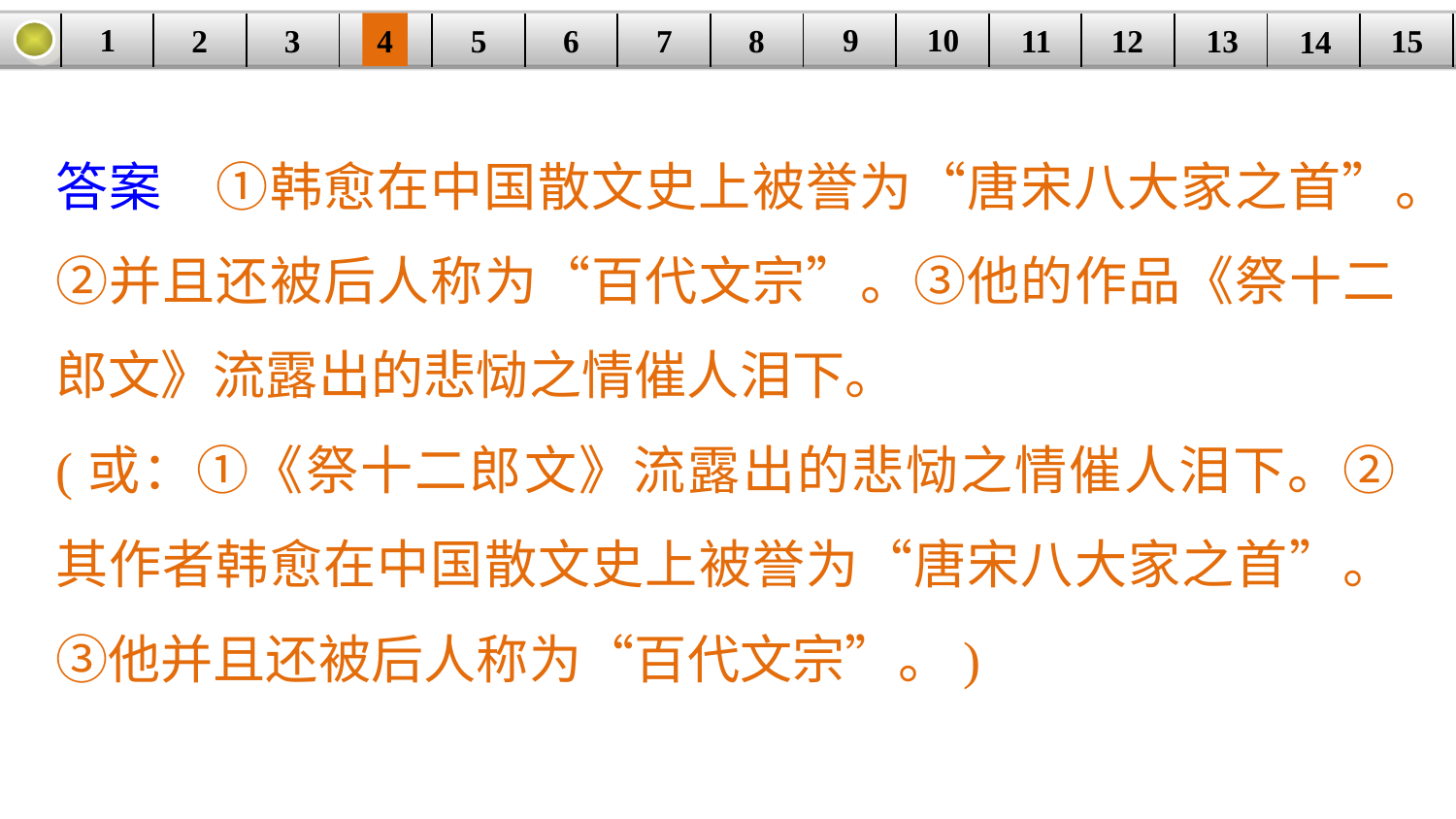

9
10
1
3
4
5
6
8
11
2
12
15
|  |  |  |  |  |  |  |  |  |  |  |  |  |  |  |
| --- | --- | --- | --- | --- | --- | --- | --- | --- | --- | --- | --- | --- | --- | --- |
7
13
14

答案　①韩愈在中国散文史上被誉为“唐宋八大家之首”。②并且还被后人称为“百代文宗”。③他的作品《祭十二郎文》流露出的悲恸之情催人泪下。
(或：①《祭十二郎文》流露出的悲恸之情催人泪下。②其作者韩愈在中国散文史上被誉为“唐宋八大家之首”。③他并且还被后人称为“百代文宗”。)